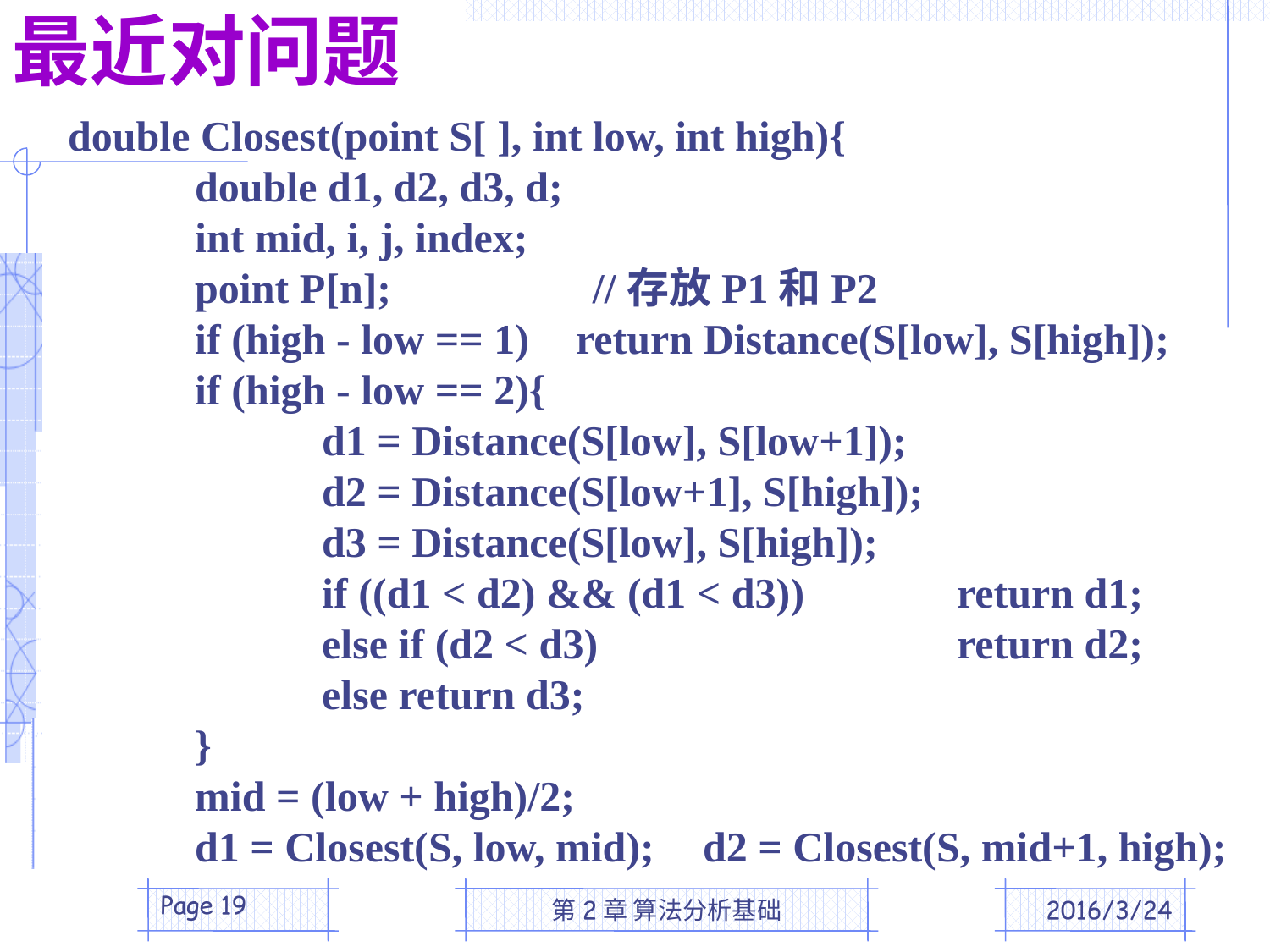

最近对问题
double Closest(point S[ ], int low, int high){
	double d1, d2, d3, d;
	int mid, i, j, index;
	point P[n];                   //存放P1和P2
	if (high - low == 1)	return Distance(S[low], S[high]);
	if (high - low == 2){
		d1 = Distance(S[low], S[low+1]);
	    	d2 = Distance(S[low+1], S[high]);
		d3 = Distance(S[low], S[high]);
		if ((d1 < d2) && (d1 < d3))		return d1;
		else if (d2 < d3)			return d2;
		else return d3;
	}
 	mid = (low + high)/2;
	d1 = Closest(S, low, mid);	d2 = Closest(S, mid+1, high);

Page 19
第2章 算法分析基础
2016/3/24